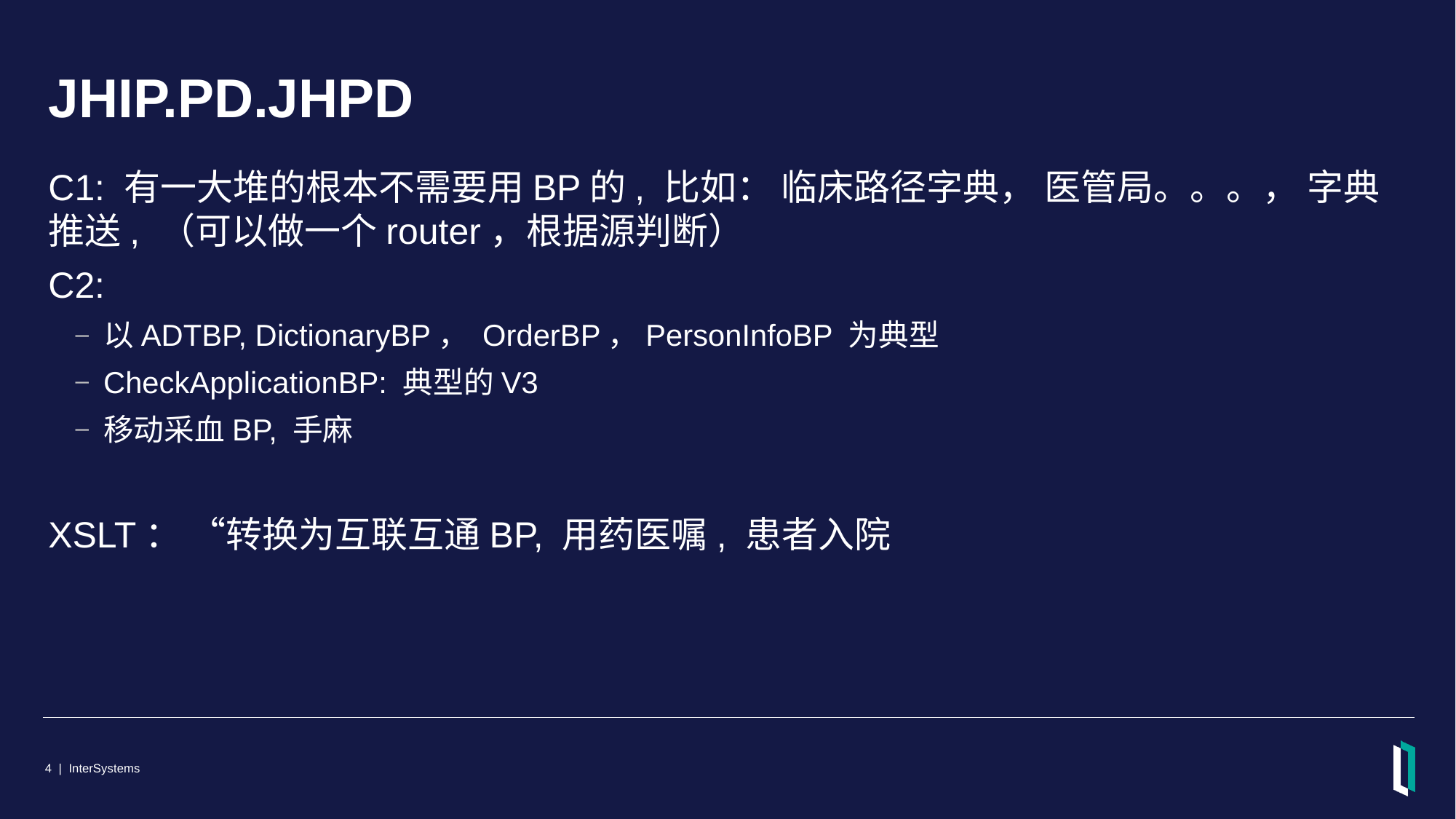

# JHIP.PD.JHPD
C1: 有一大堆的根本不需要用BP的, 比如： 临床路径字典， 医管局。。。， 字典推送, （可以做一个router，根据源判断）
C2:
以ADTBP, DictionaryBP， OrderBP，PersonInfoBP 为典型
CheckApplicationBP: 典型的V3
移动采血BP, 手麻

XSLT： “转换为互联互通BP, 用药医嘱, 患者入院